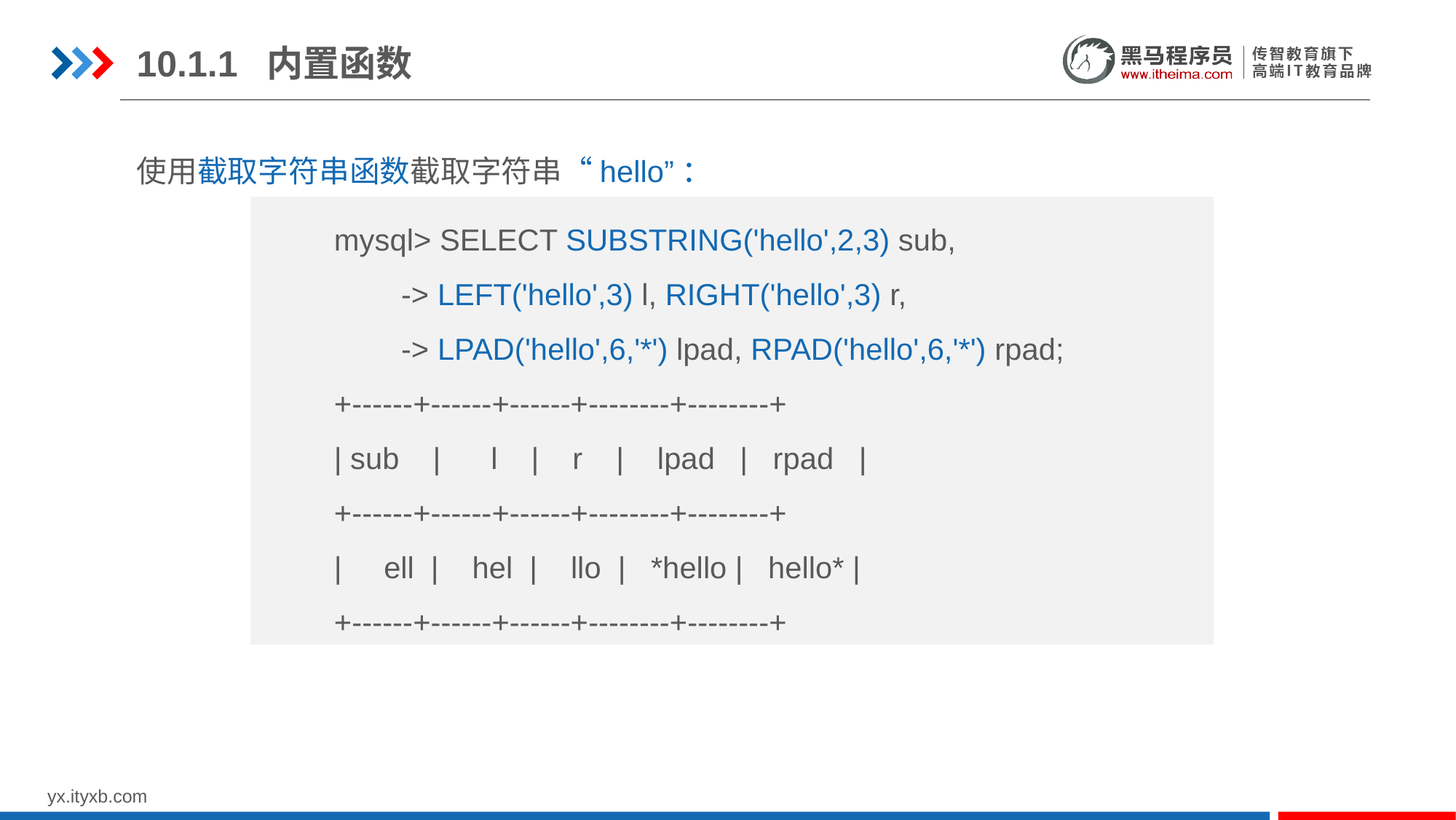

10.1.1  内置函数
使用截取字符串函数截取字符串“hello”：
mysql> SELECT SUBSTRING('hello',2,3) sub,
        -> LEFT('hello',3) l, RIGHT('hello',3) r,
        -> LPAD('hello',6,'*') lpad, RPAD('hello',6,'*') rpad;
+------+------+------+--------+--------+
| sub    |      l    |    r    |    lpad   |   rpad   |
+------+------+------+--------+--------+
|     ell  |    hel  |    llo  |   *hello |   hello* |
+------+------+------+--------+--------+